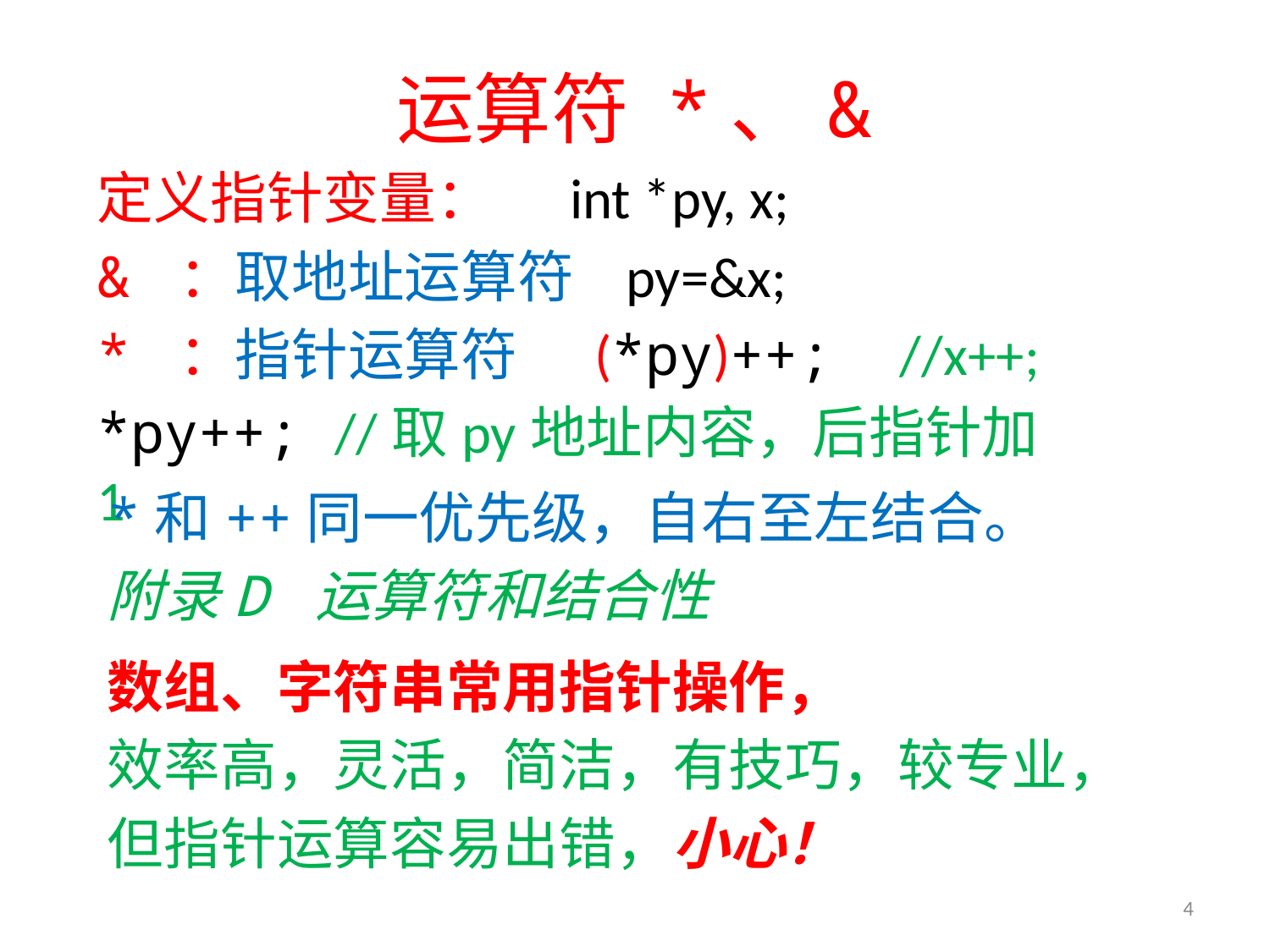

# 运算符 *、&
定义指针变量：     int *py, x;
& ：取地址运算符   py=&x;
* ：指针运算符     (*py)++;  //x++;
*py++; //取py地址内容，后指针加1
*和++同一优先级，自右至左结合。
附录D 运算符和结合性
数组、字符串常用指针操作，
效率高，灵活，简洁，有技巧，较专业，
但指针运算容易出错，小心！
4